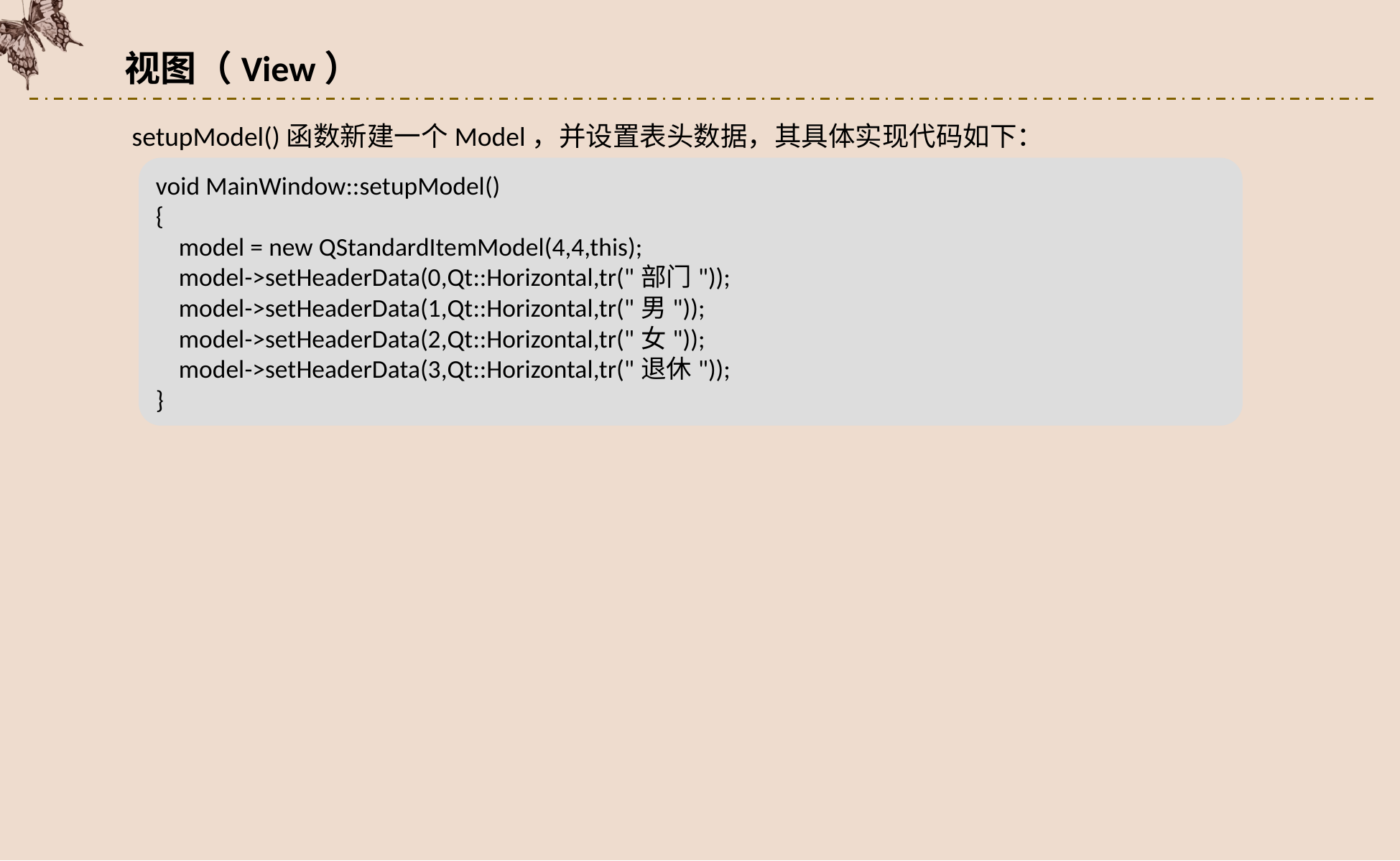

视图（View）
setupModel()函数新建一个Model，并设置表头数据，其具体实现代码如下：
void MainWindow::setupModel()
{
    model = new QStandardItemModel(4,4,this);
    model->setHeaderData(0,Qt::Horizontal,tr("部门"));
    model->setHeaderData(1,Qt::Horizontal,tr("男"));
    model->setHeaderData(2,Qt::Horizontal,tr("女"));
    model->setHeaderData(3,Qt::Horizontal,tr("退休"));
}